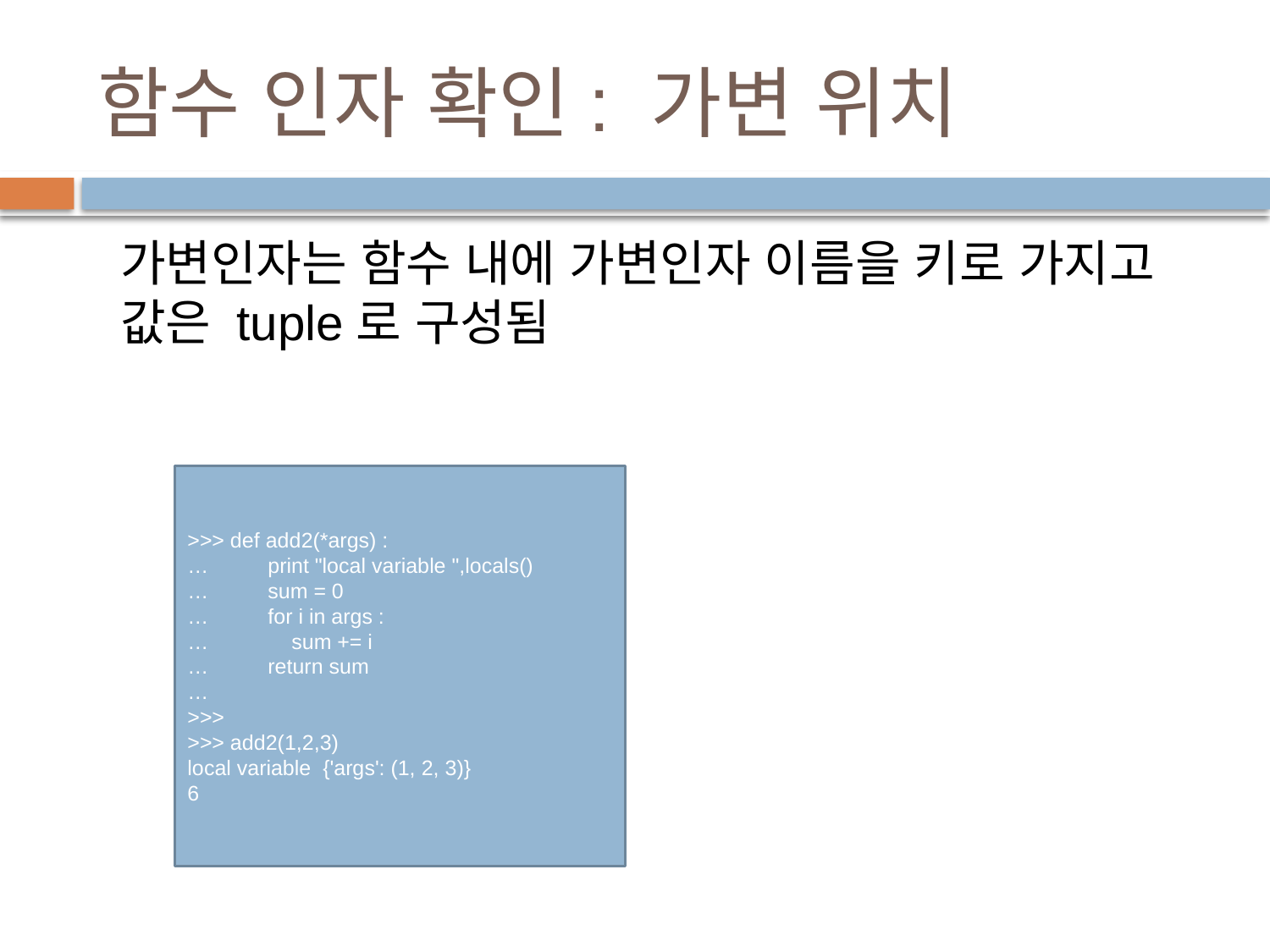

# 함수 인자 확인: 가변 위치
가변인자는 함수 내에 가변인자 이름을 키로 가지고 값은 tuple로 구성됨
>>> def add2(*args) :
…          print "local variable ",locals()
…          sum = 0
…          for i in args :
…              sum += i
…          return sum
…
>>>
>>> add2(1,2,3)
local variable  {'args': (1, 2, 3)}
6